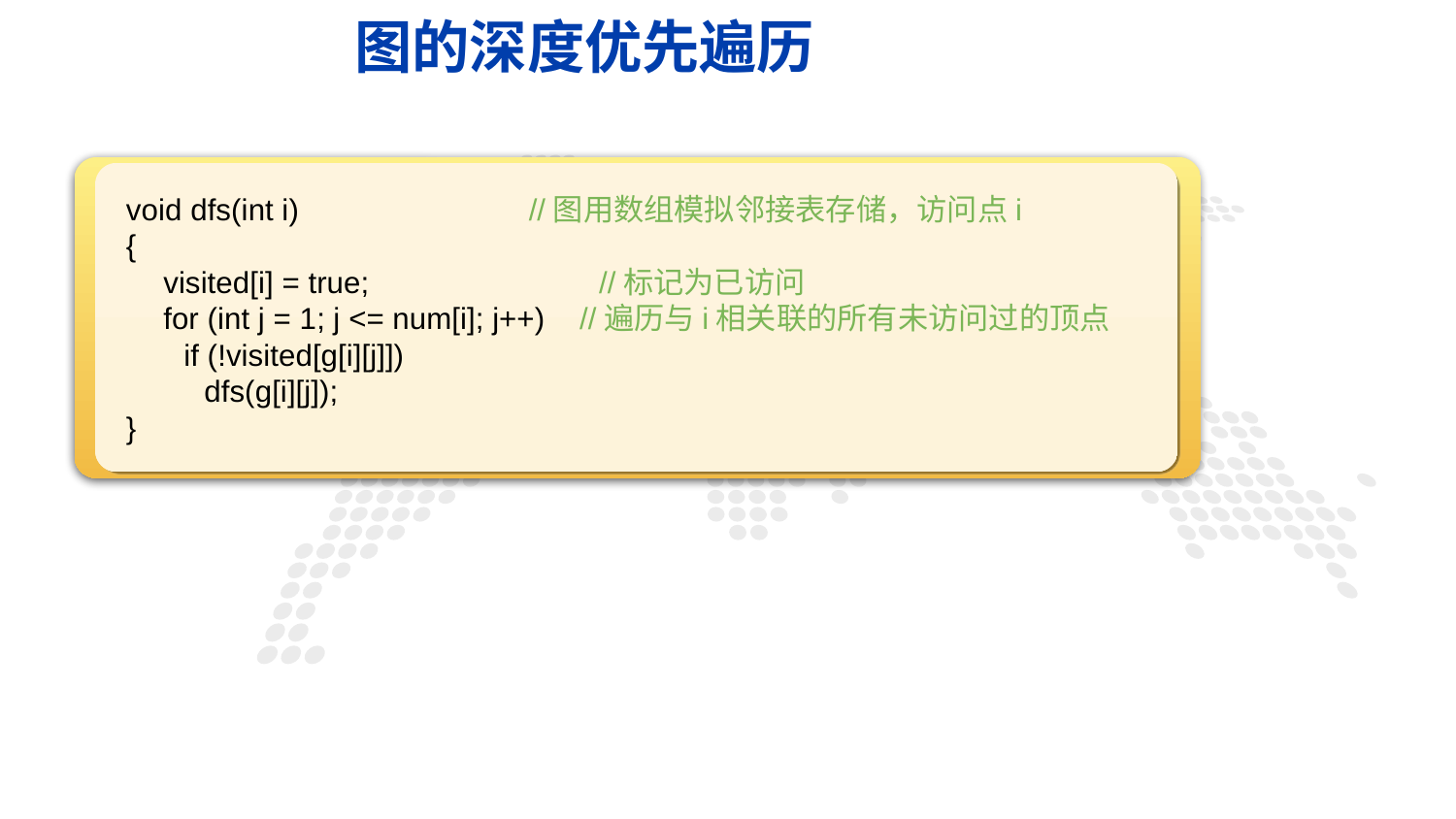

图的深度优先遍历
#
【

　void dfs(int i)                           //图用数组模拟邻接表存储，访问点i
　{
　　 visited[i] = true;                           //标记为已访问
　　 for (int j = 1; j <= num[i]; j++)    //遍历与i相关联的所有未访问过的顶点
　　    if (!visited[g[i][j]])
　　       dfs(g[i][j]);
　}